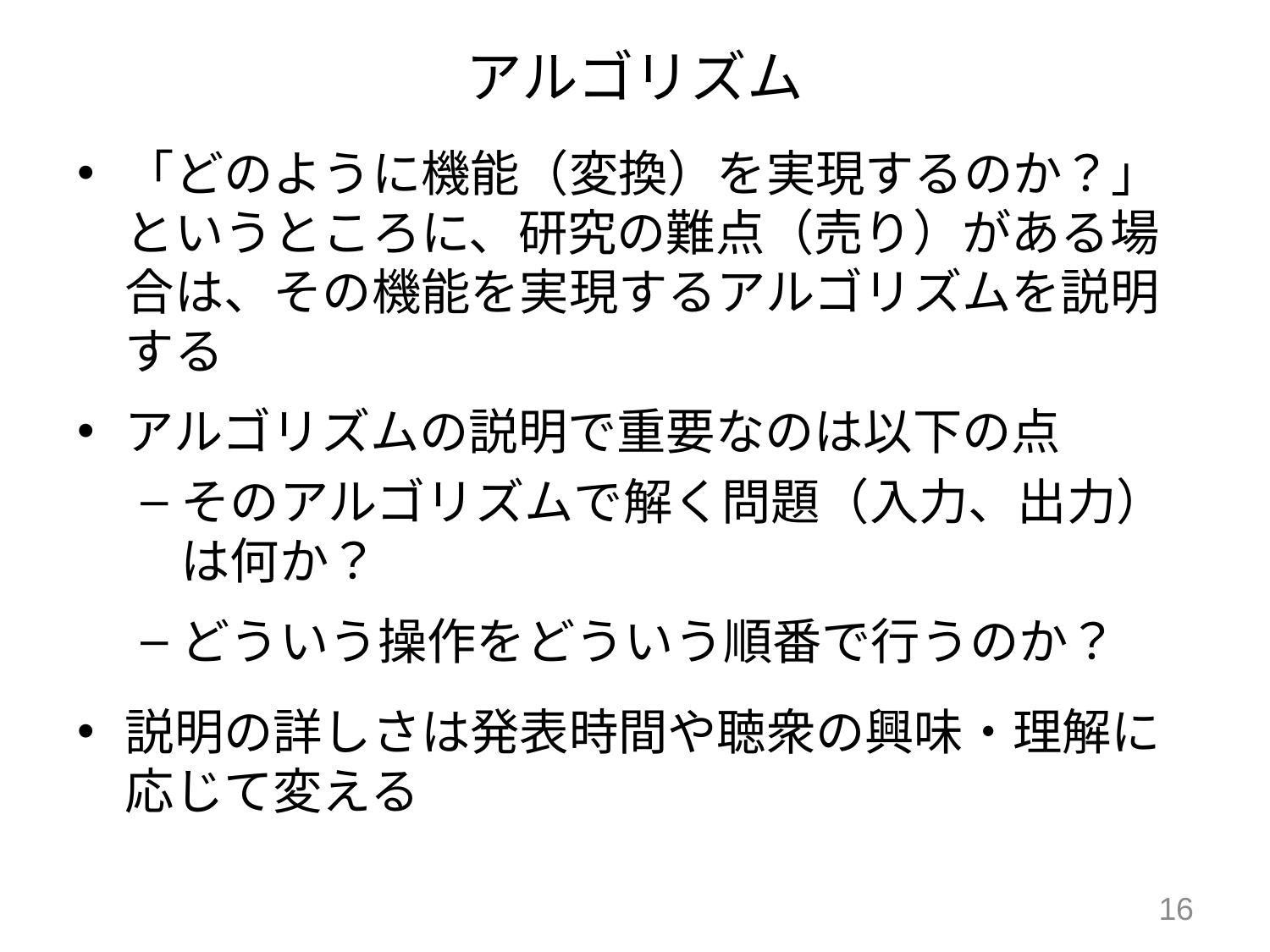

# アルゴリズム
「どのように機能（変換）を実現するのか？」というところに、研究の難点（売り）がある場合は、その機能を実現するアルゴリズムを説明する
アルゴリズムの説明で重要なのは以下の点
そのアルゴリズムで解く問題（入力、出力）は何か？
どういう操作をどういう順番で行うのか？
説明の詳しさは発表時間や聴衆の興味・理解に応じて変える
16